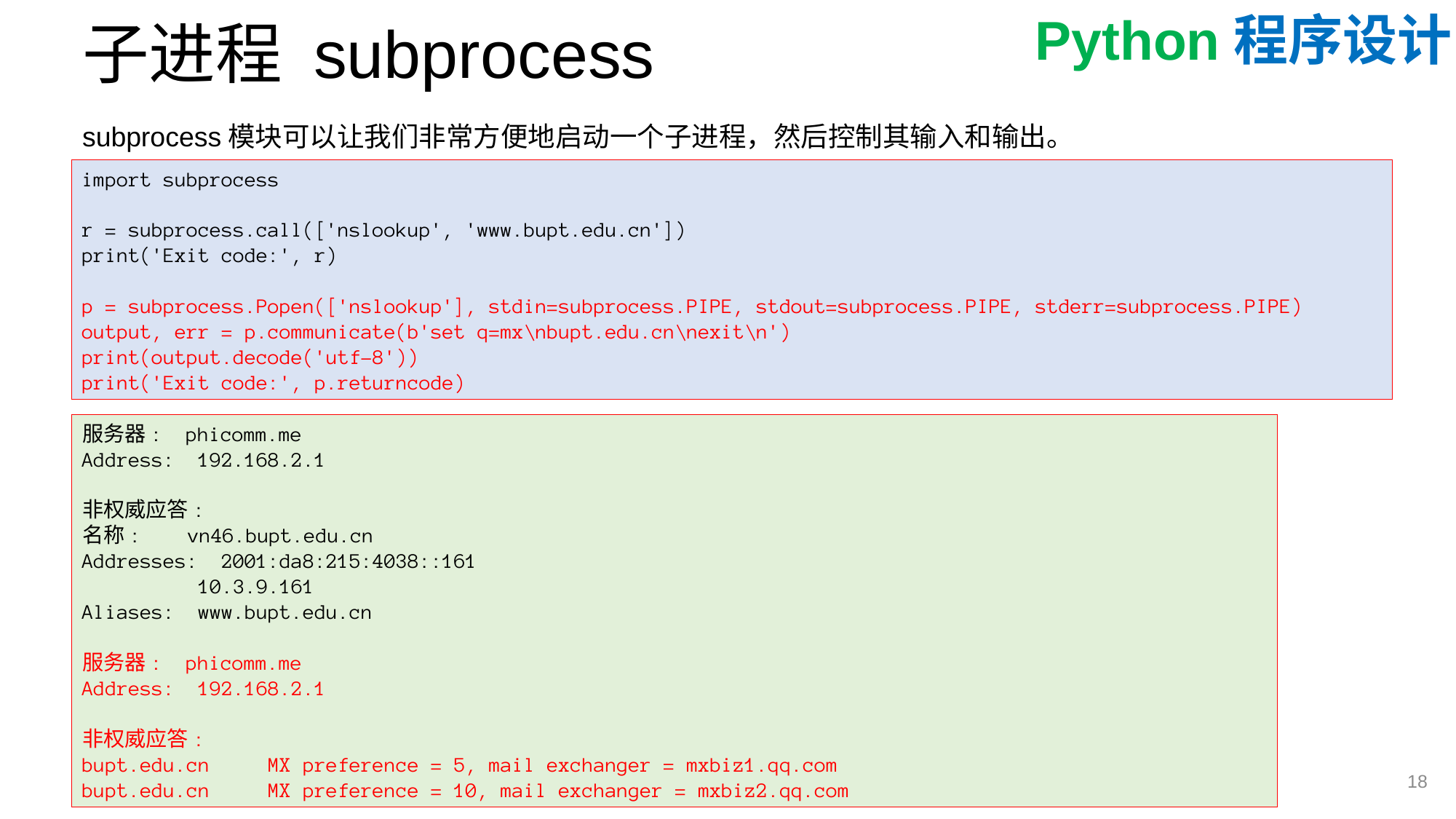

# 子进程 subprocess
subprocess模块可以让我们非常方便地启动一个子进程，然后控制其输入和输出。
import subprocess

r = subprocess.call(['nslookup', 'www.bupt.edu.cn'])
print('Exit code:', r)

p = subprocess.Popen(['nslookup'], stdin=subprocess.PIPE, stdout=subprocess.PIPE, stderr=subprocess.PIPE)
output, err = p.communicate(b'set q=mx\nbupt.edu.cn\nexit\n')
print(output.decode('utf-8'))
print('Exit code:', p.returncode)
服务器:  phicomm.me
Address:  192.168.2.1

非权威应答:
名称:    vn46.bupt.edu.cn
Addresses:  2001:da8:215:4038::161
          10.3.9.161
Aliases:  www.bupt.edu.cn

服务器:  phicomm.me
Address:  192.168.2.1

非权威应答:
bupt.edu.cn     MX preference = 5, mail exchanger = mxbiz1.qq.com
bupt.edu.cn     MX preference = 10, mail exchanger = mxbiz2.qq.com
18